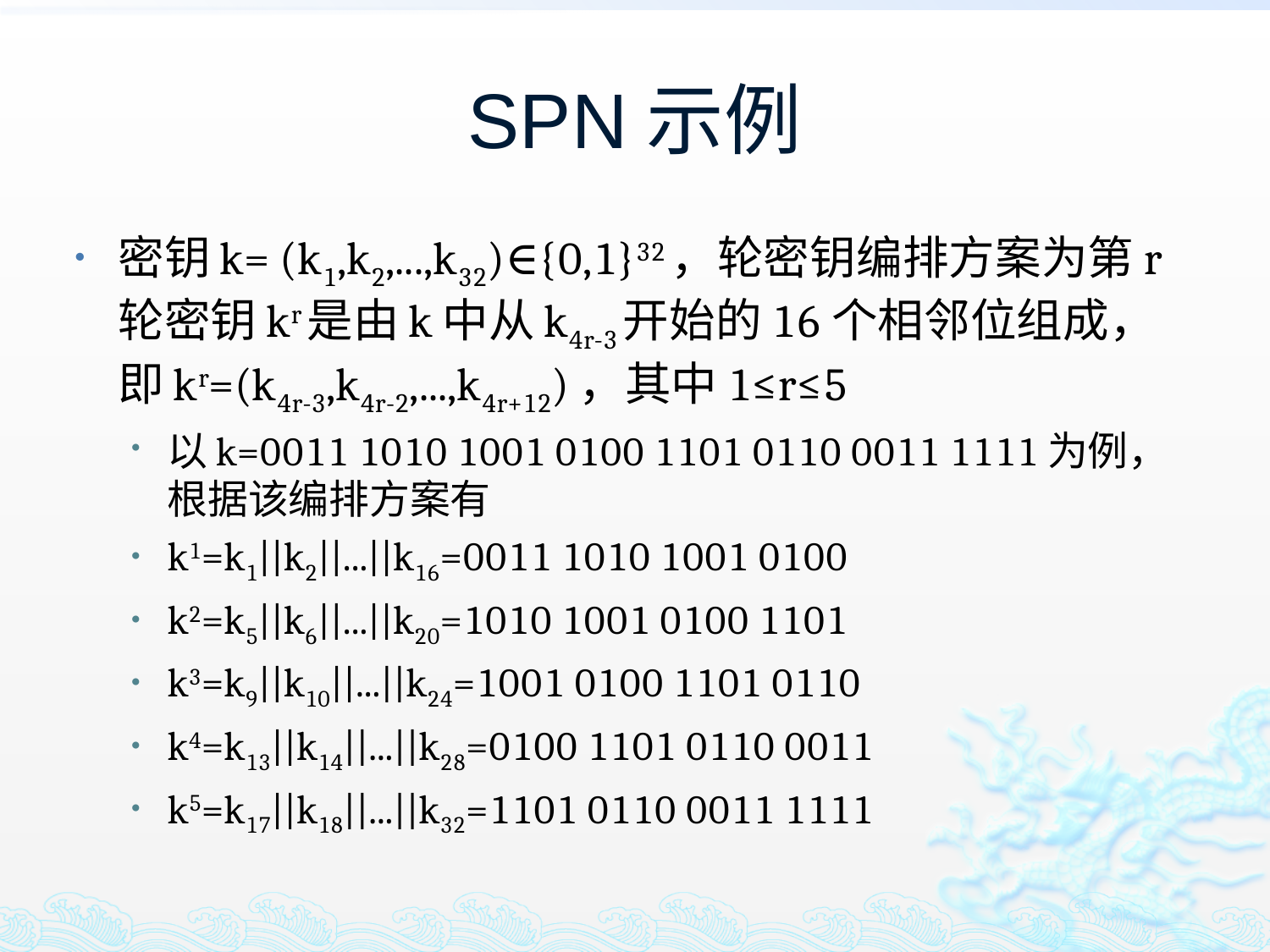

# SPN示例
密钥k= (k1,k2,...,k32)∈{0,1}32，轮密钥编排方案为第r轮密钥kr是由k中从k4r-3开始的16个相邻位组成，即kr=(k4r-3,k4r-2,...,k4r+12)，其中1≤r≤5
以k=0011 1010 1001 0100 1101 0110 0011 1111为例，根据该编排方案有
k1=k1||k2||...||k16=0011 1010 1001 0100
k2=k5||k6||...||k20=1010 1001 0100 1101
k3=k9||k10||...||k24=1001 0100 1101 0110
k4=k13||k14||...||k28=0100 1101 0110 0011
k5=k17||k18||...||k32=1101 0110 0011 1111